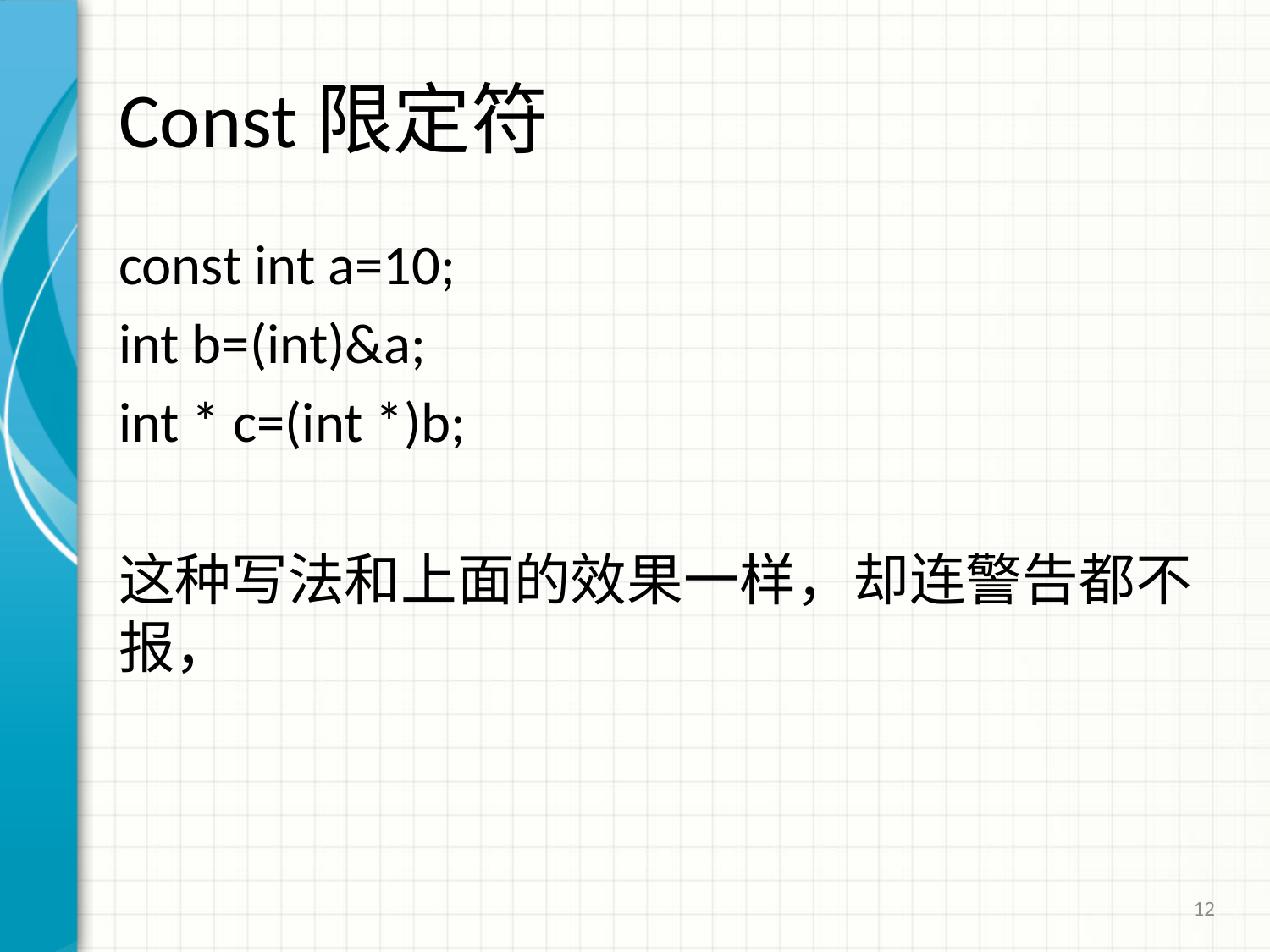

# Const限定符
const int a=10;
int b=(int)&a;
int * c=(int *)b;

这种写法和上面的效果一样，却连警告都不报，
12